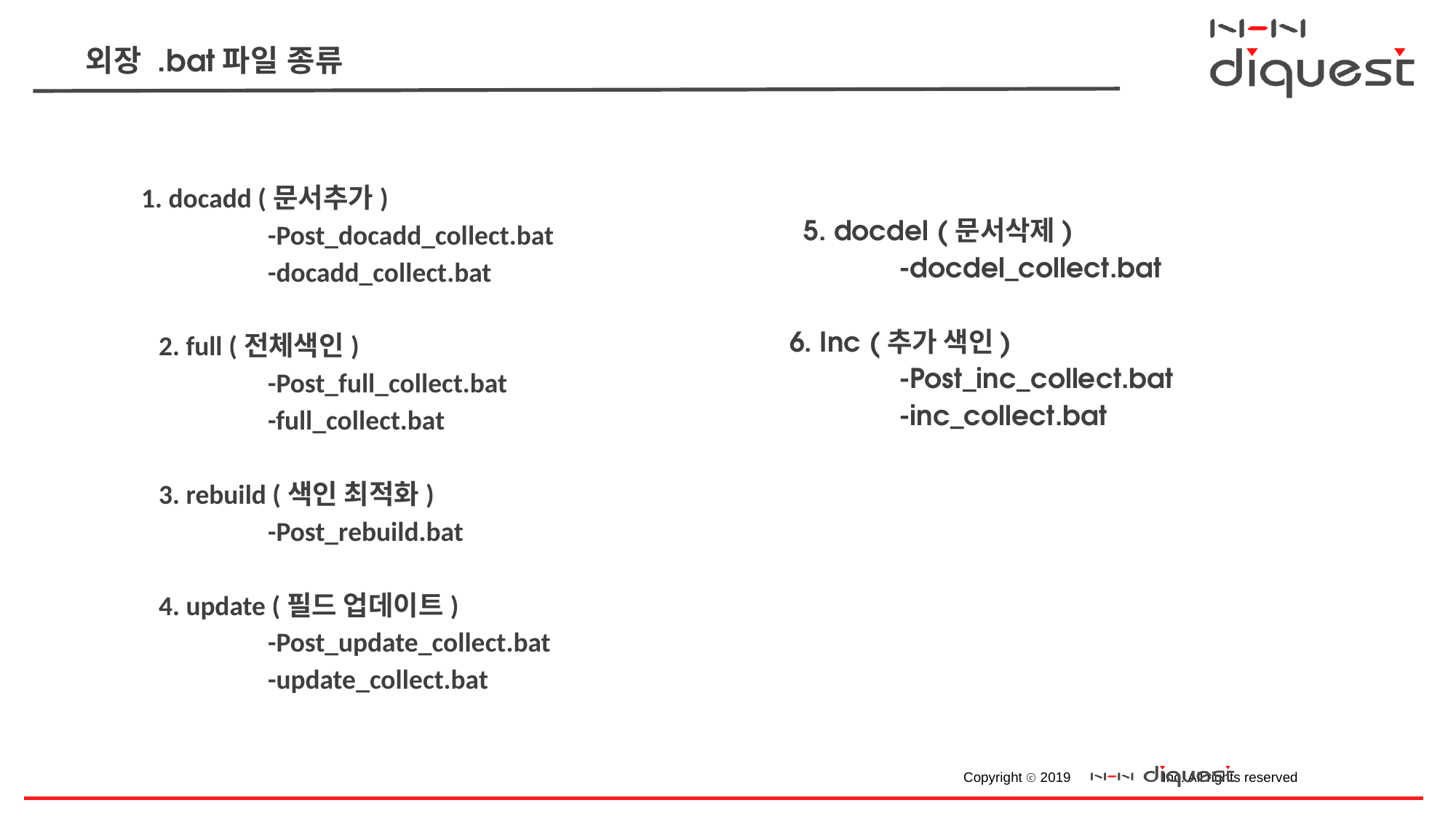

# 외장 .bat파일 종류
      1. docadd (문서추가)
	-Post_docadd_collect.bat
	-docadd_collect.bat

2. full (전체색인)
	-Post_full_collect.bat
	-full_collect.bat

3. rebuild (색인 최적화)
	-Post_rebuild.bat

4. update (필드 업데이트)
	-Post_update_collect.bat
 	-update_collect.bat

         5. docdel (문서삭제)
	-docdel_collect.bat

6. Inc (추가 색인)
	-Post_inc_collect.bat
	-inc_collect.bat